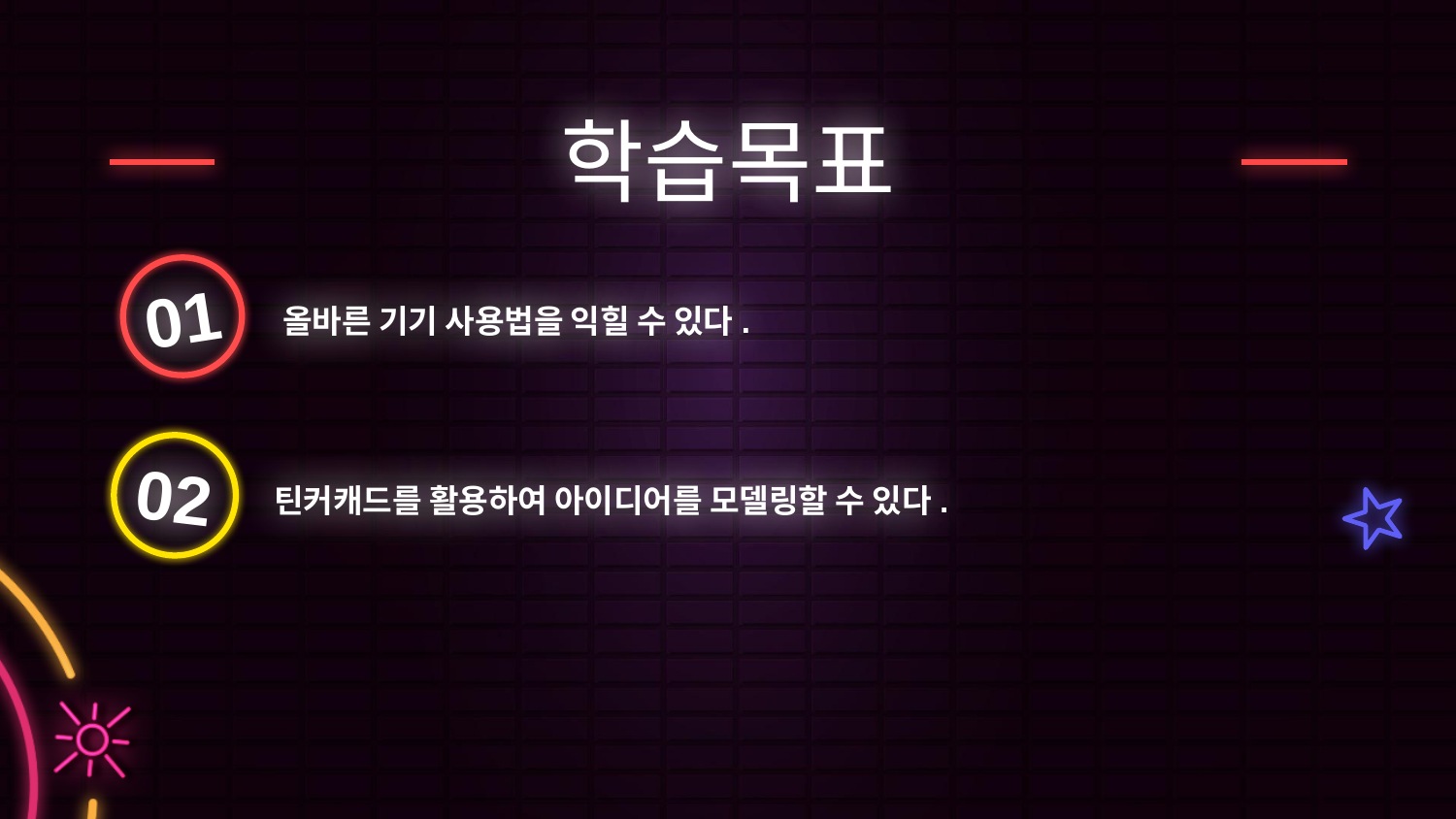

학습목표

01
올바른 기기 사용법을 익힐 수 있다.

02
틴커캐드를 활용하여 아이디어를 모델링할 수 있다.